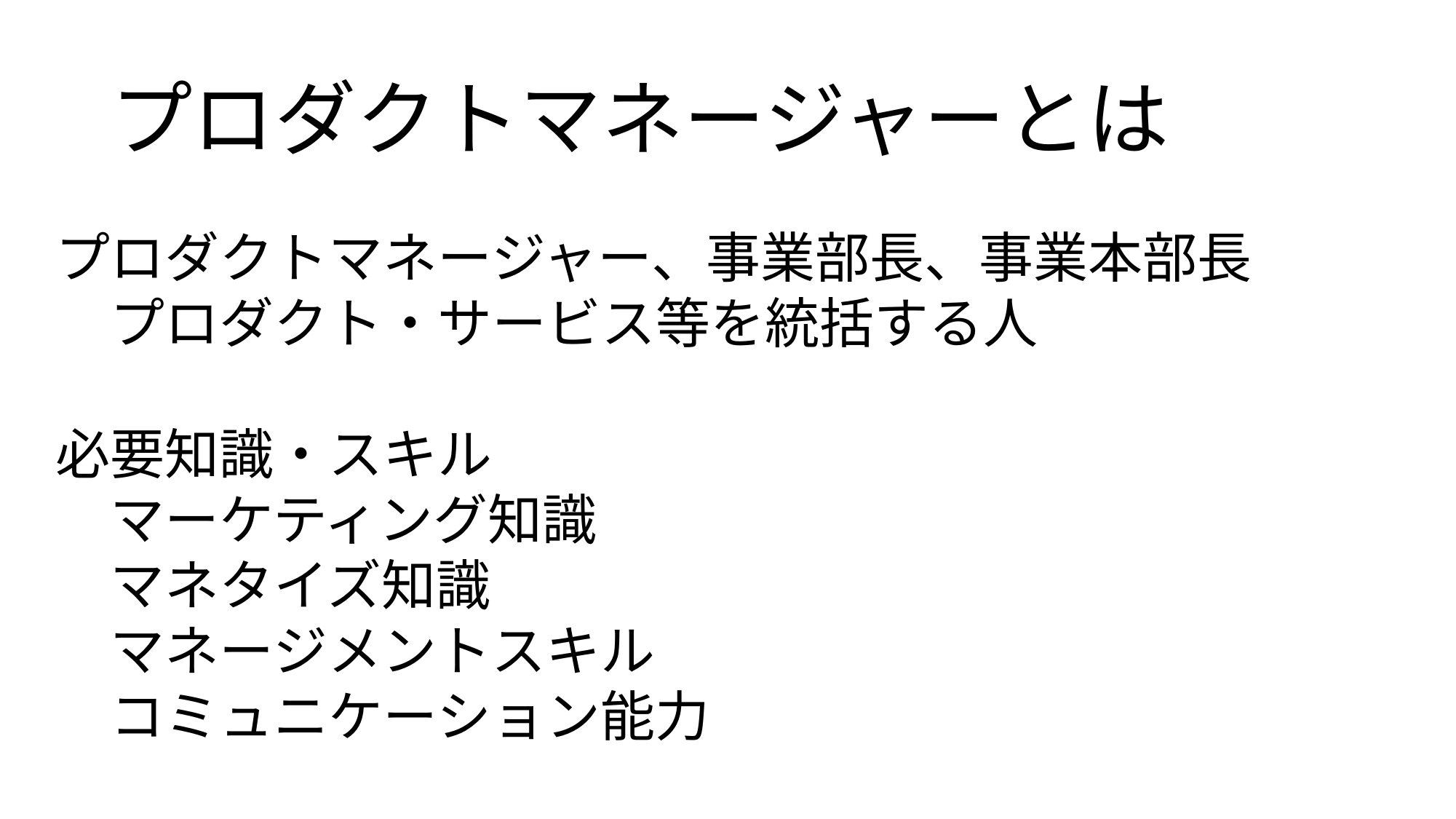

# プロダクトマネージャーとは
プロダクトマネージャー、事業部長、事業本部長
　プロダクト・サービス等を統括する人

必要知識・スキル
　マーケティング知識
　マネタイズ知識
　マネージメントスキル
　コミュニケーション能力